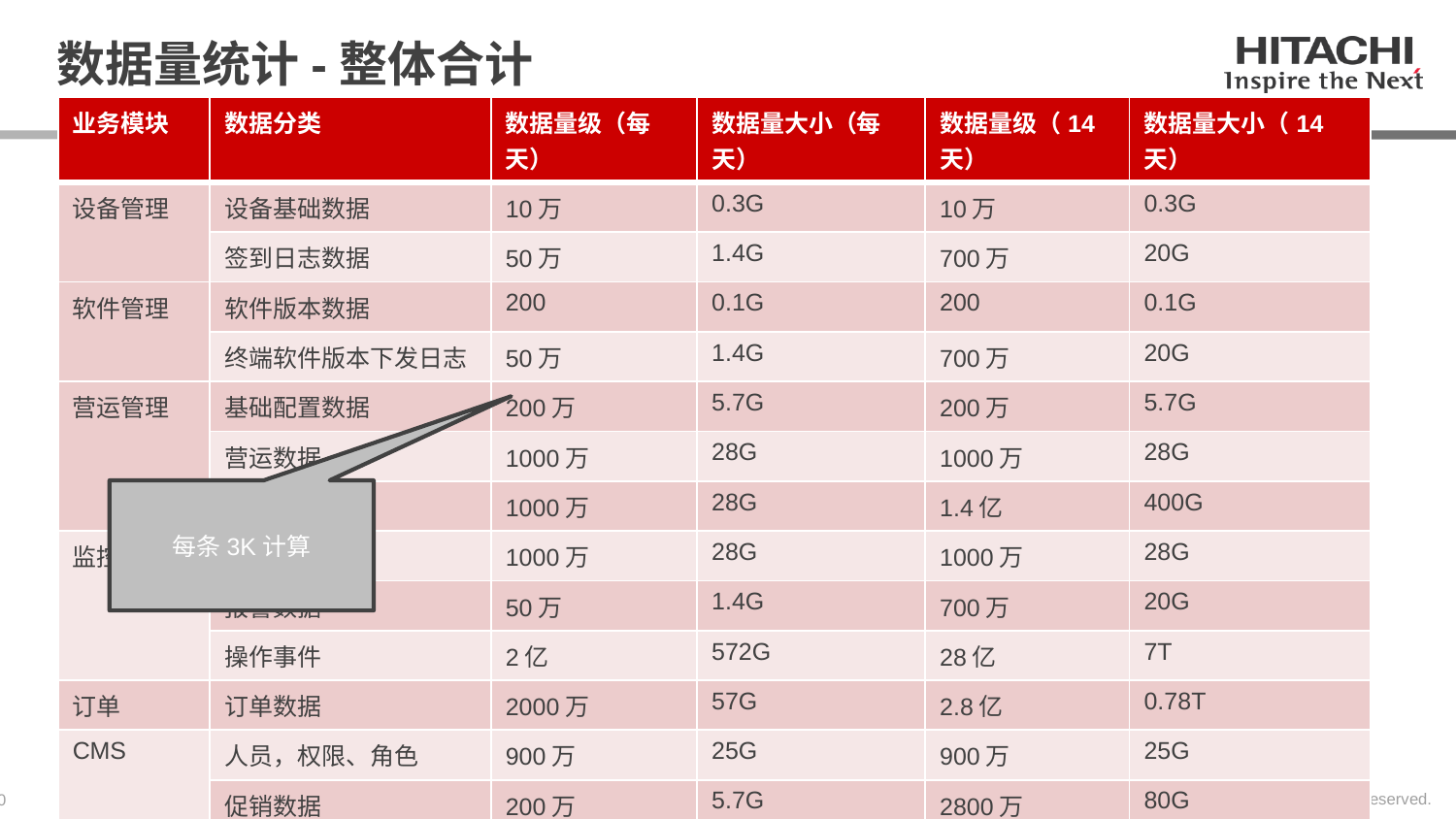

# 数据量统计-整体合计
| 业务模块 | 数据分类 | 数据量级（每天） | 数据量大小（每天） | 数据量级（14天） | 数据量大小（14天） |
| --- | --- | --- | --- | --- | --- |
| 设备管理 | 设备基础数据 | 10万 | 0.3G | 10万 | 0.3G |
|  | 签到日志数据 | 50万 | 1.4G | 700万 | 20G |
| 软件管理 | 软件版本数据 | 200 | 0.1G | 200 | 0.1G |
|  | 终端软件版本下发日志 | 50万 | 1.4G | 700万 | 20G |
| 营运管理 | 基础配置数据 | 200万 | 5.7G | 200万 | 5.7G |
|  | 营运数据 | 1000万 | 28G | 1000万 | 28G |
|  | 终端版本日志 | 1000万 | 28G | 1.4亿 | 400G |
| 监控 | 监控规则 | 1000万 | 28G | 1000万 | 28G |
|  | 报警数据 | 50万 | 1.4G | 700万 | 20G |
|  | 操作事件 | 2亿 | 572G | 28亿 | 7T |
| 订单 | 订单数据 | 2000万 | 57G | 2.8亿 | 0.78T |
| CMS | 人员，权限、角色 | 900万 | 25G | 900万 | 25G |
|  | 促销数据 | 200万 | 5.7G | 2800万 | 80G |
|  | 菜单版本下发日志 | 2万 | 0.1G | 28万 | 1.0G |
|  | 菜单键位数据 | 4.8亿 | 1.3T | 67亿 | 18T |
每条3K计算